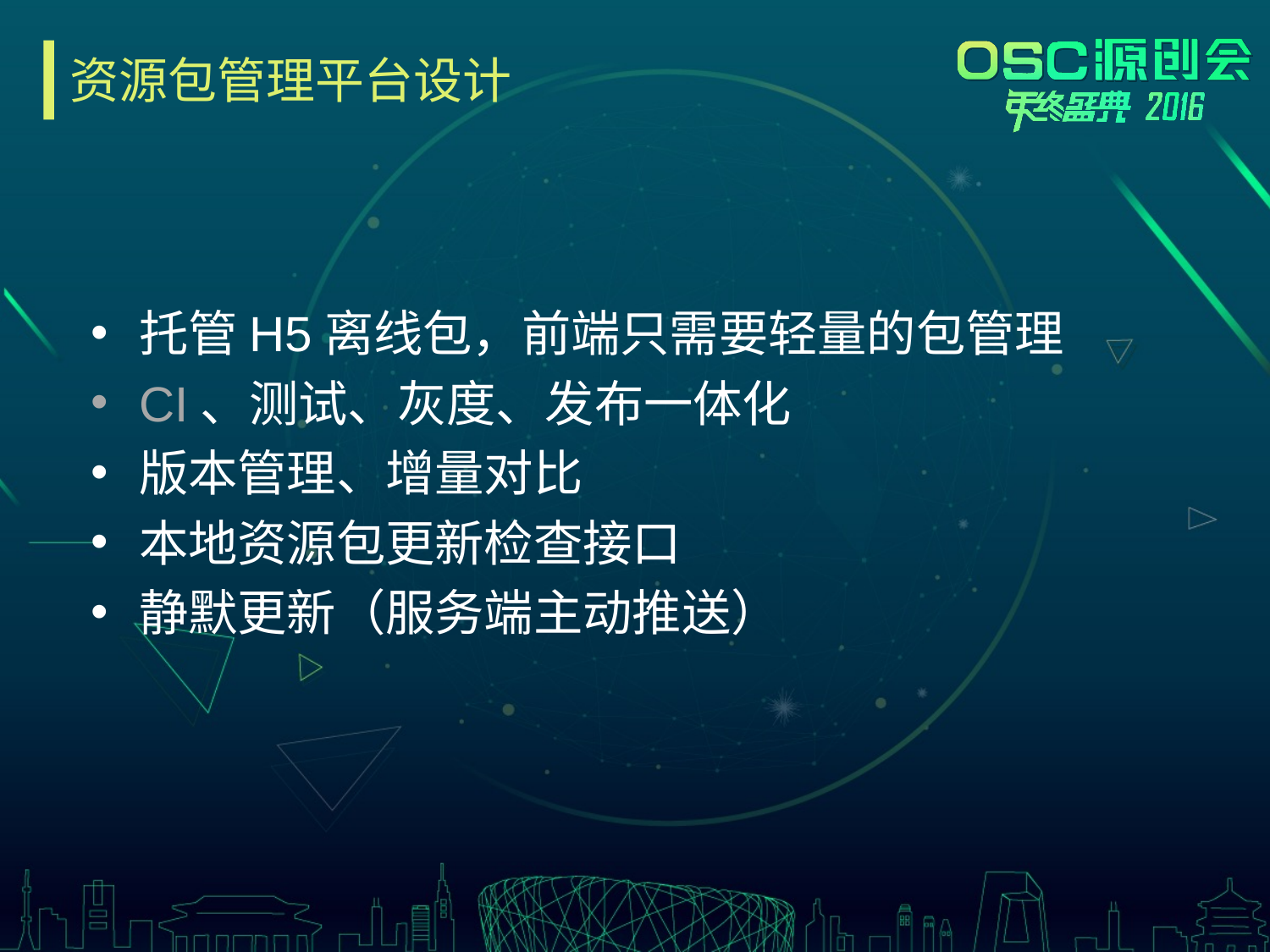

# 资源包管理平台设计
托管H5离线包，前端只需要轻量的包管理
CI、测试、灰度、发布一体化
版本管理、增量对比
本地资源包更新检查接口
静默更新（服务端主动推送）